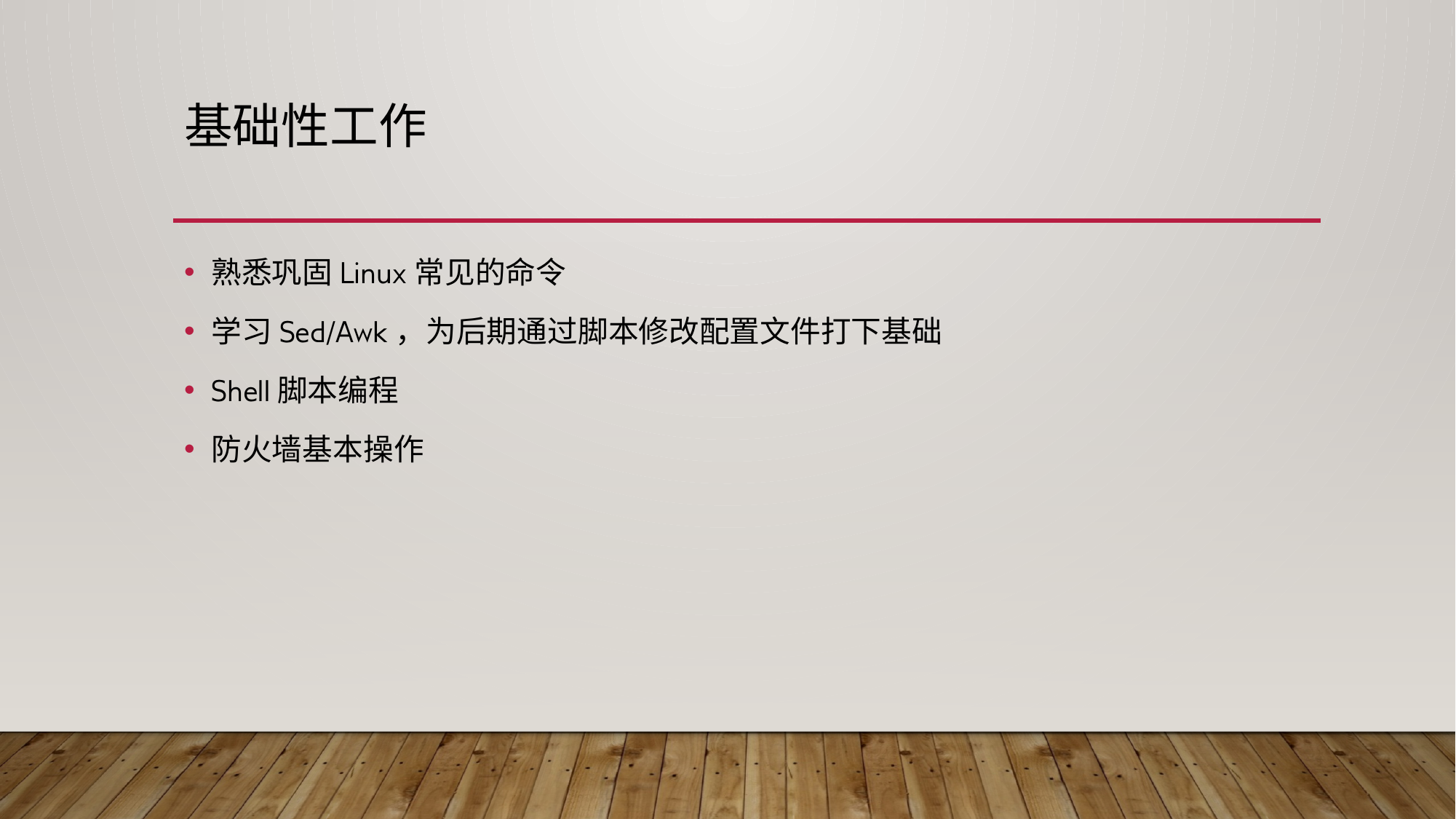

# 基础性工作
熟悉巩固Linux常见的命令
学习Sed/Awk，为后期通过脚本修改配置文件打下基础
Shell脚本编程
防火墙基本操作